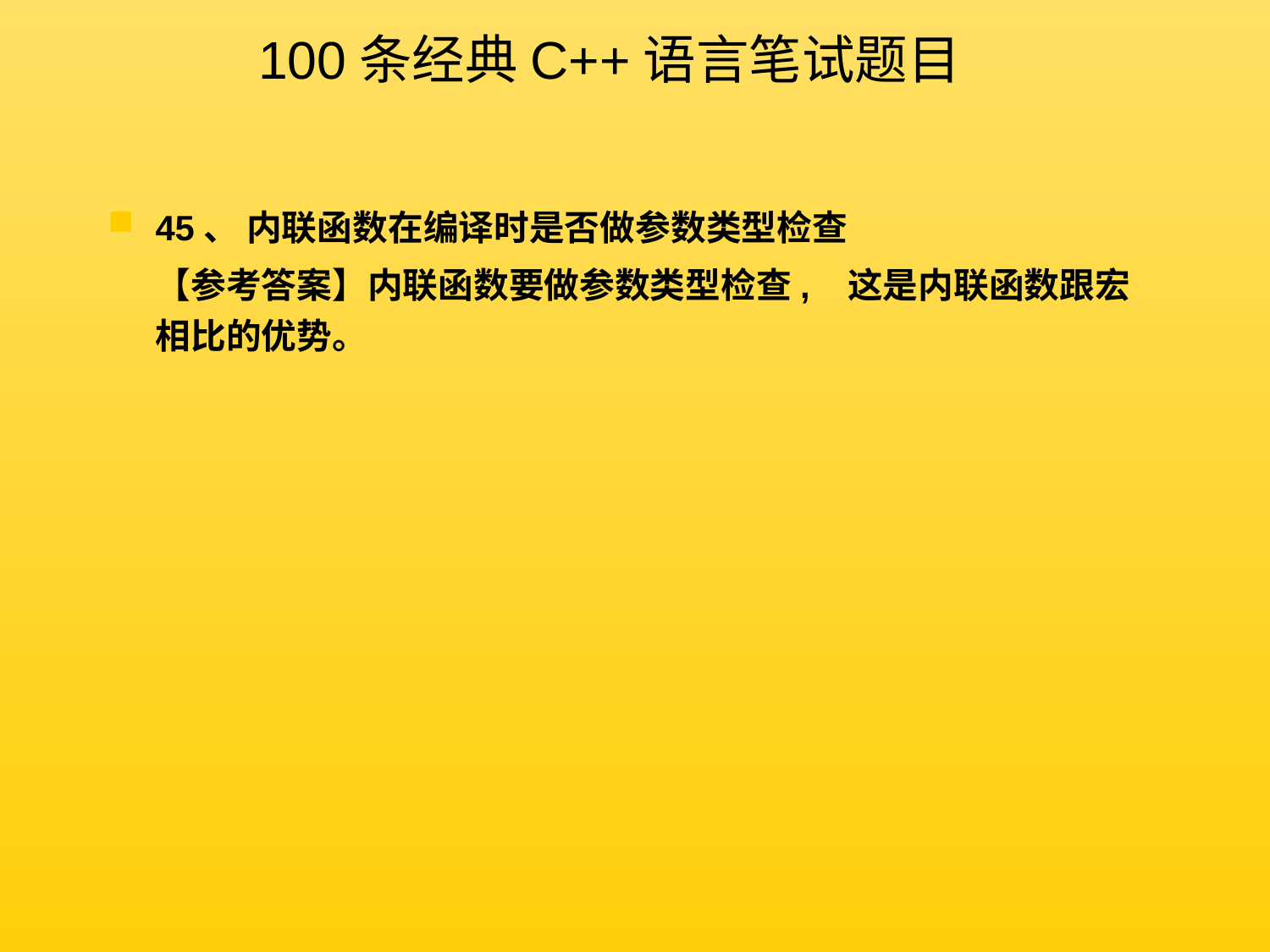

100条经典C++语言笔试题目
45、 内联函数在编译时是否做参数类型检查
	【参考答案】内联函数要做参数类型检查,   这是内联函数跟宏相比的优势。